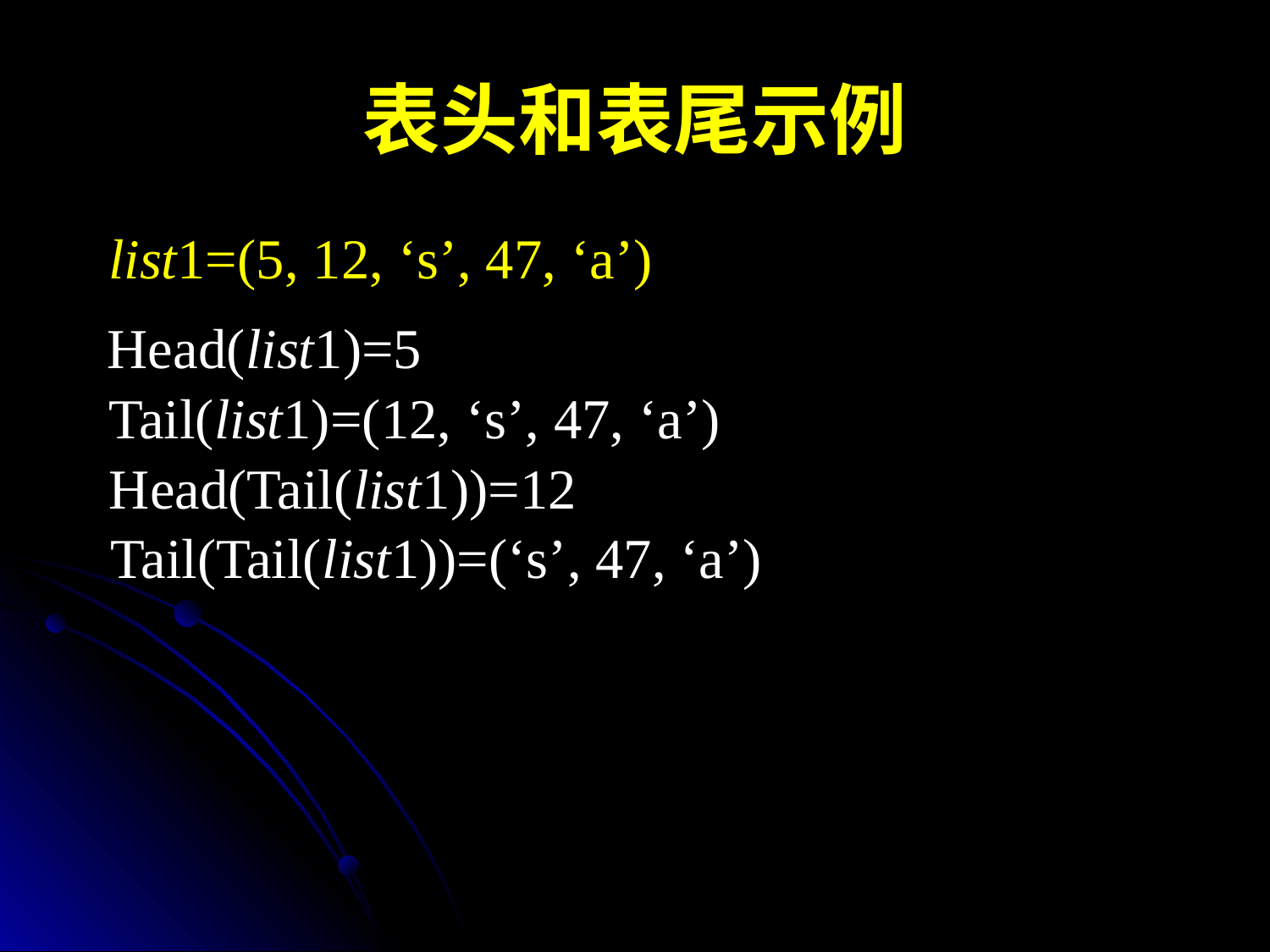

# 表头和表尾示例
list1=(5, 12, ‘s’, 47, ‘a’)
Head(list1)=5
Tail(list1)=(12, ‘s’, 47, ‘a’)
Head(Tail(list1))=12
Tail(Tail(list1))=(‘s’, 47, ‘a’)